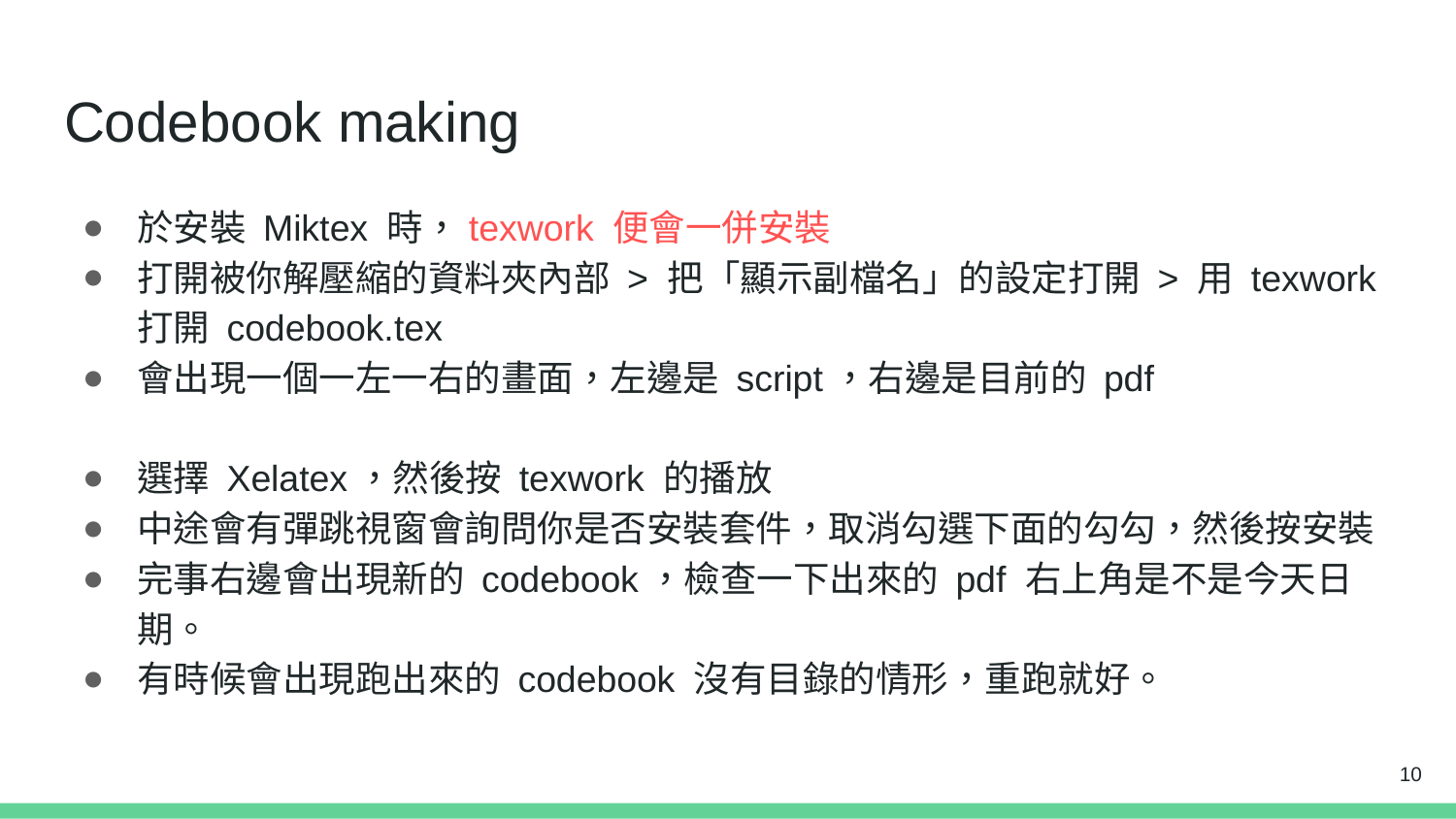

# Codebook making
於安裝 Miktex 時，texwork 便會一併安裝
打開被你解壓縮的資料夾內部 > 把「顯示副檔名」的設定打開 > 用 texwork 打開 codebook.tex
會出現一個一左一右的畫面，左邊是 script，右邊是目前的 pdf

選擇 Xelatex，然後按 texwork 的播放
中途會有彈跳視窗會詢問你是否安裝套件，取消勾選下面的勾勾，然後按安裝
完事右邊會出現新的 codebook，檢查一下出來的 pdf 右上角是不是今天日期。
有時候會出現跑出來的 codebook 沒有目錄的情形，重跑就好。

10